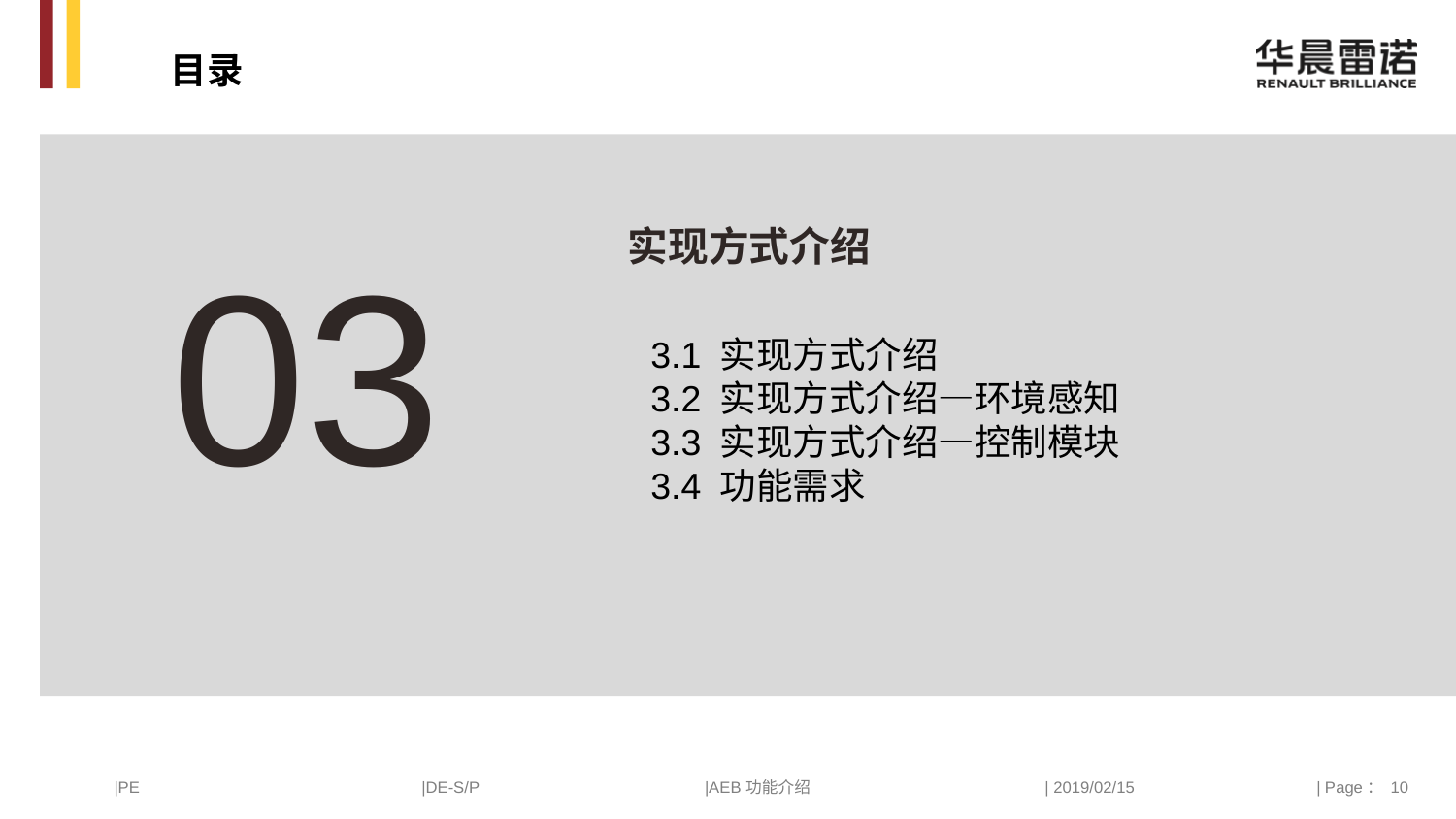

目录
实现方式介绍
03

3.1 实现方式介绍
3.2 实现方式介绍—环境感知
3.3 实现方式介绍—控制模块
3.4 功能需求